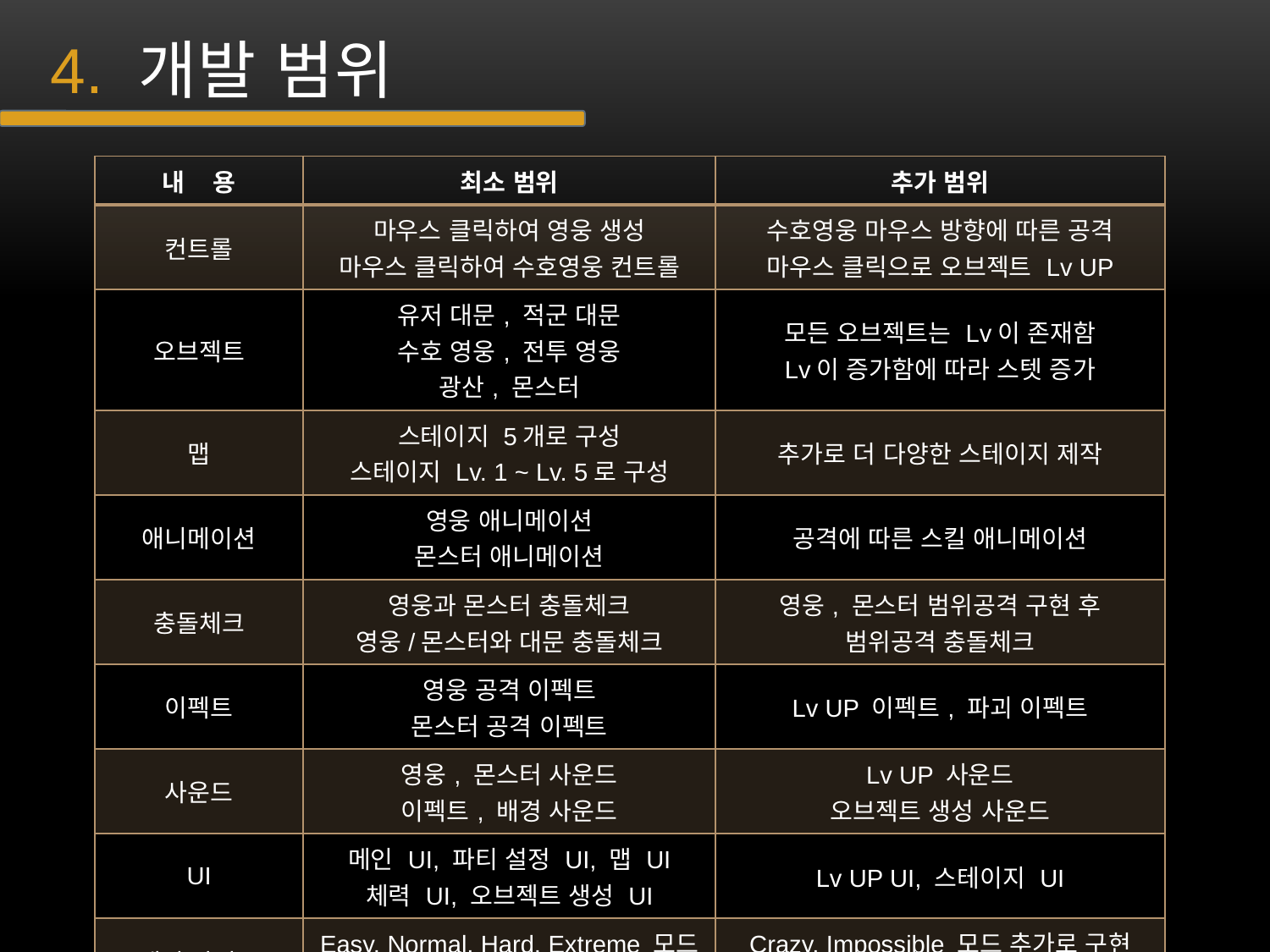

4. 개발 범위

| 내 용 | 최소 범위 | 추가 범위 |
| --- | --- | --- |
| 컨트롤 | 마우스 클릭하여 영웅 생성 마우스 클릭하여 수호영웅 컨트롤 | 수호영웅 마우스 방향에 따른 공격 마우스 클릭으로 오브젝트 Lv UP |
| 오브젝트 | 유저 대문, 적군 대문 수호 영웅, 전투 영웅 광산, 몬스터 | 모든 오브젝트는 Lv이 존재함 Lv이 증가함에 따라 스텟 증가 |
| 맵 | 스테이지 5개로 구성 스테이지 Lv. 1 ~ Lv. 5로 구성 | 추가로 더 다양한 스테이지 제작 |
| 애니메이션 | 영웅 애니메이션 몬스터 애니메이션 | 공격에 따른 스킬 애니메이션 |
| 충돌체크 | 영웅과 몬스터 충돌체크 영웅/몬스터와 대문 충돌체크 | 영웅, 몬스터 범위공격 구현 후 범위공격 충돌체크 |
| 이펙트 | 영웅 공격 이펙트 몬스터 공격 이펙트 | Lv UP 이펙트, 파괴 이펙트 |
| 사운드 | 영웅, 몬스터 사운드 이펙트, 배경 사운드 | Lv UP 사운드 오브젝트 생성 사운드 |
| UI | 메인 UI, 파티 설정 UI, 맵 UI 체력 UI, 오브젝트 생성 UI | Lv UP UI, 스테이지 UI |
| 게임 난이도 | Easy, Normal, Hard, Extreme 모드 모드에 따른 적 스텟 변경 | Crazy, Impossible 모드 추가로 구현 적 스텟 증가 및 다양한 패턴 추가 |